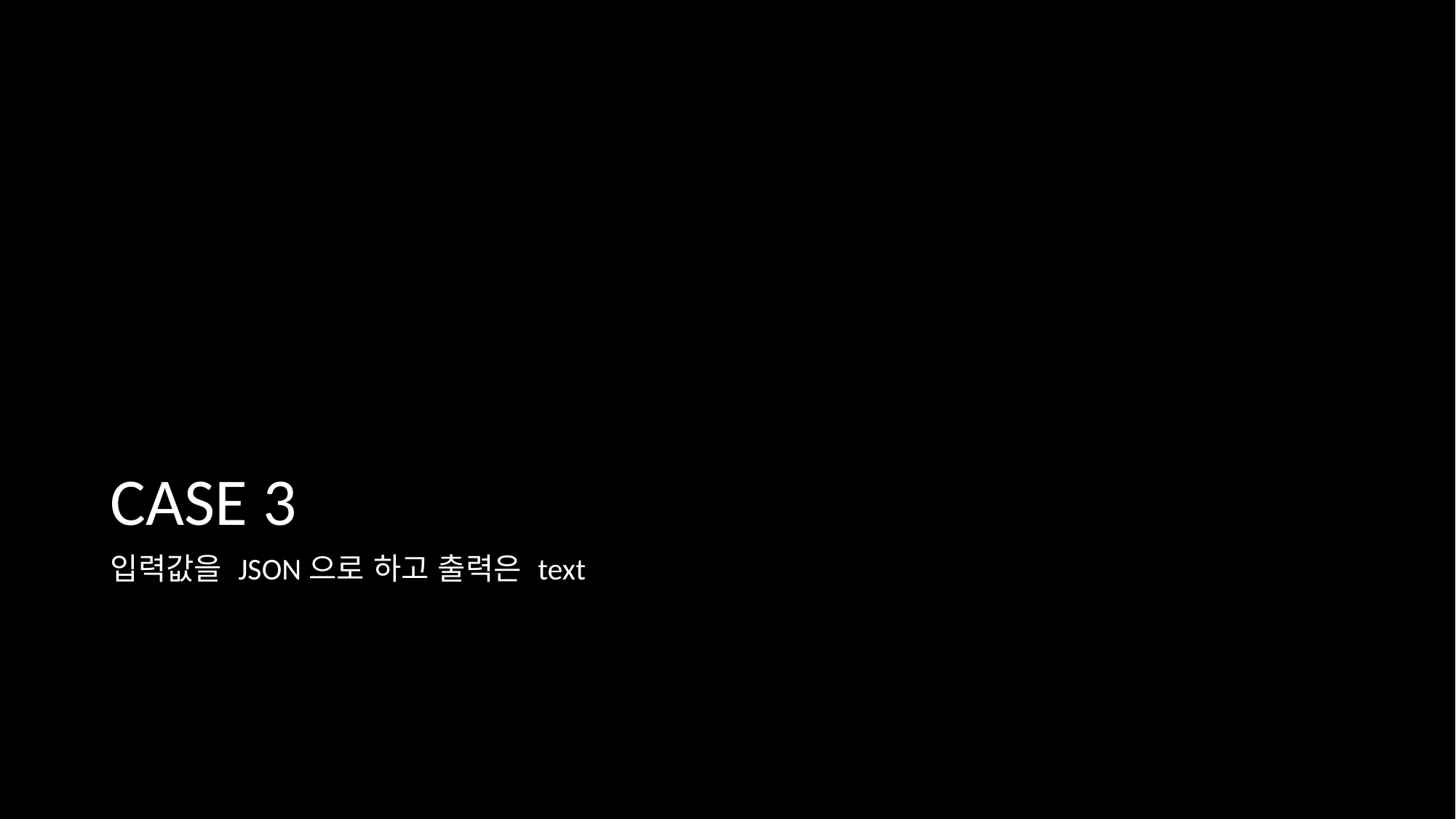

# CASE 3
입력값을 JSON으로 하고 출력은 text